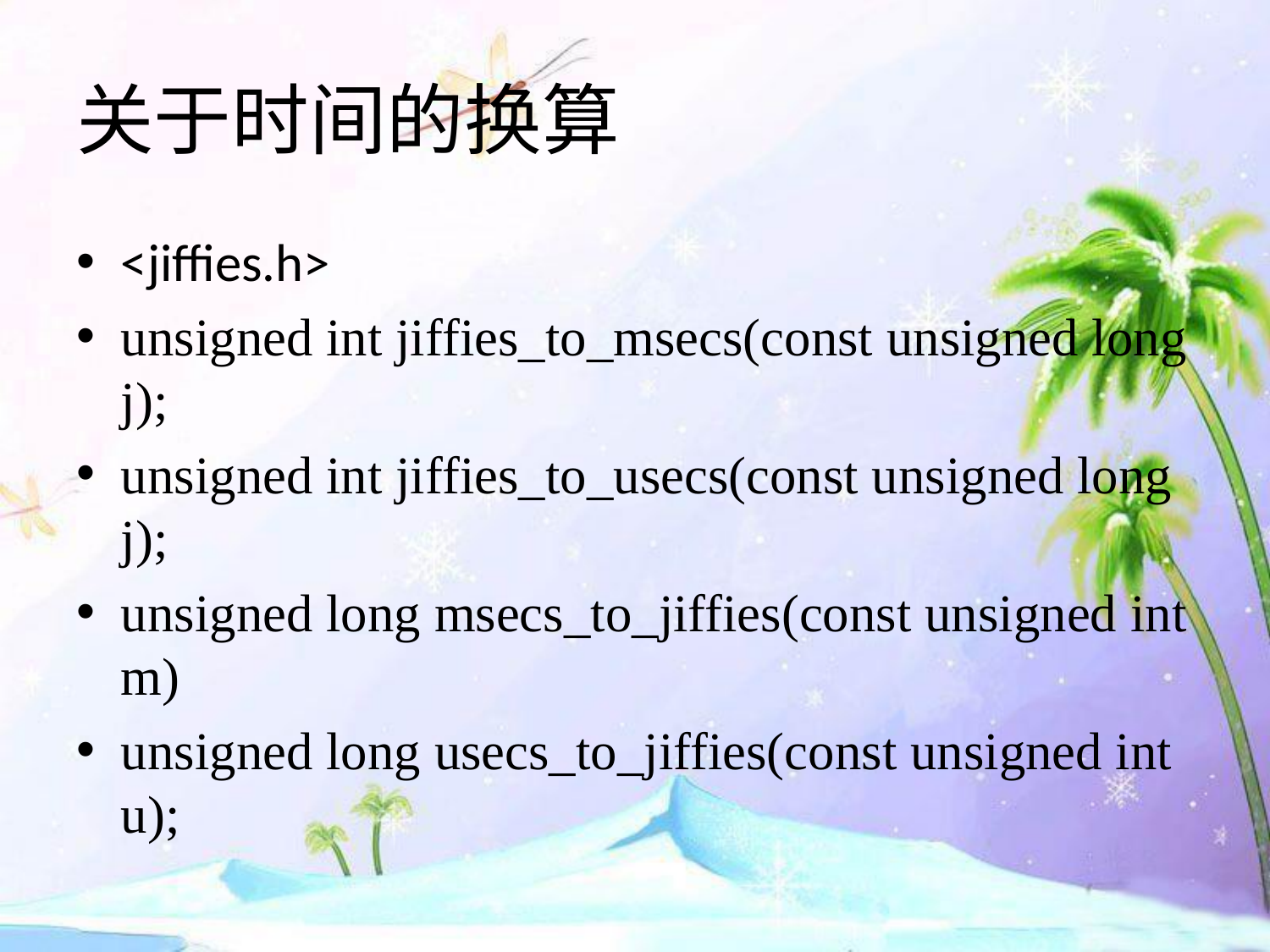

# 关于时间的换算
<jiffies.h>
unsigned int jiffies_to_msecs(const unsigned long j);
unsigned int jiffies_to_usecs(const unsigned long j);
unsigned long msecs_to_jiffies(const unsigned int m)
unsigned long usecs_to_jiffies(const unsigned int u);